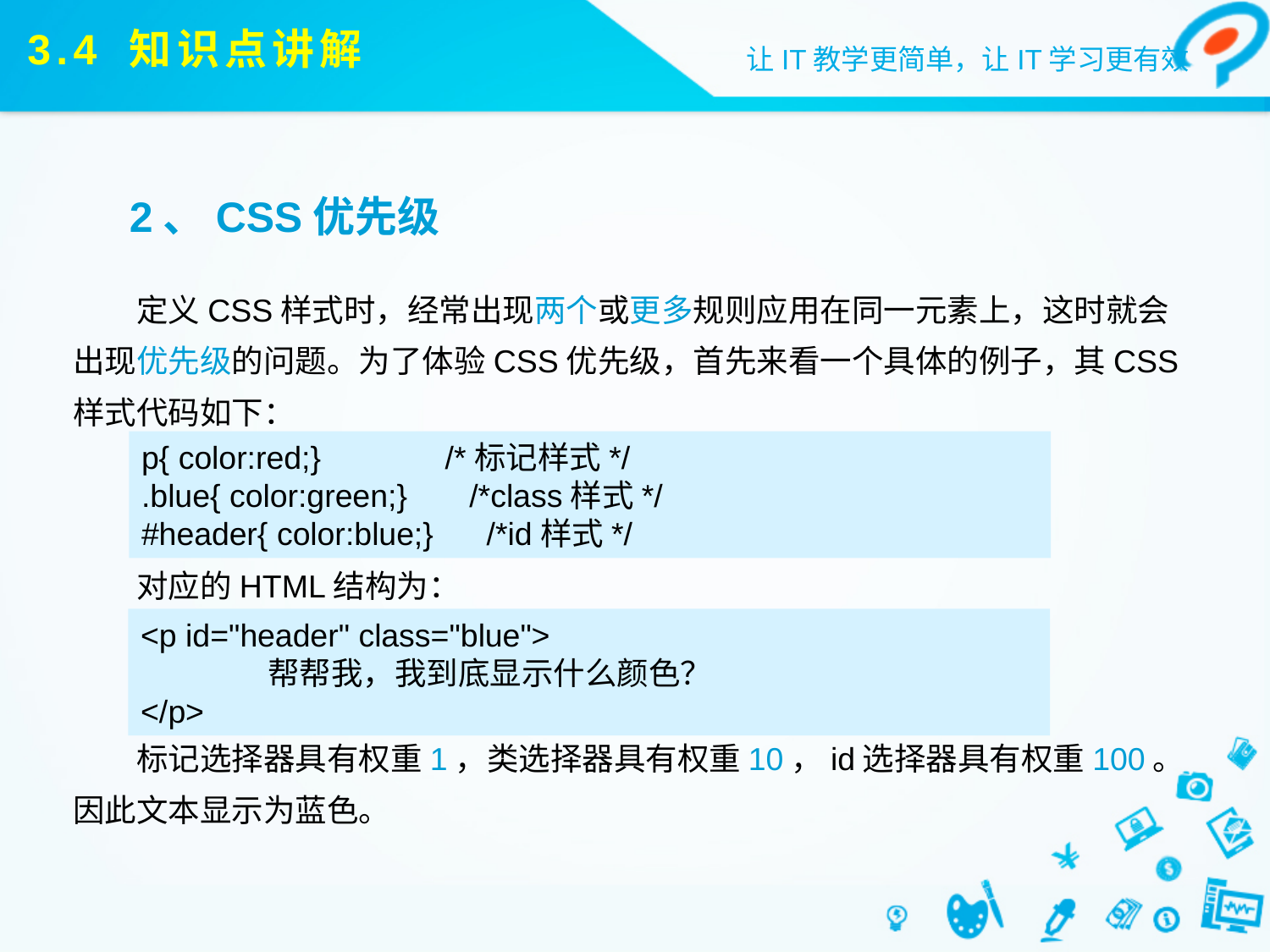

# 3.4 知识点讲解
2、CSS优先级
定义CSS样式时，经常出现两个或更多规则应用在同一元素上，这时就会出现优先级的问题。为了体验CSS优先级，首先来看一个具体的例子，其CSS样式代码如下：

对应的HTML结构为：

标记选择器具有权重1，类选择器具有权重10，id选择器具有权重100。因此文本显示为蓝色。

p{ color:red;}              /*标记样式*/
.blue{ color:green;}       /*class样式*/
#header{ color:blue;}      /*id样式*/
<p id="header" class="blue">
	帮帮我，我到底显示什么颜色？
</p>